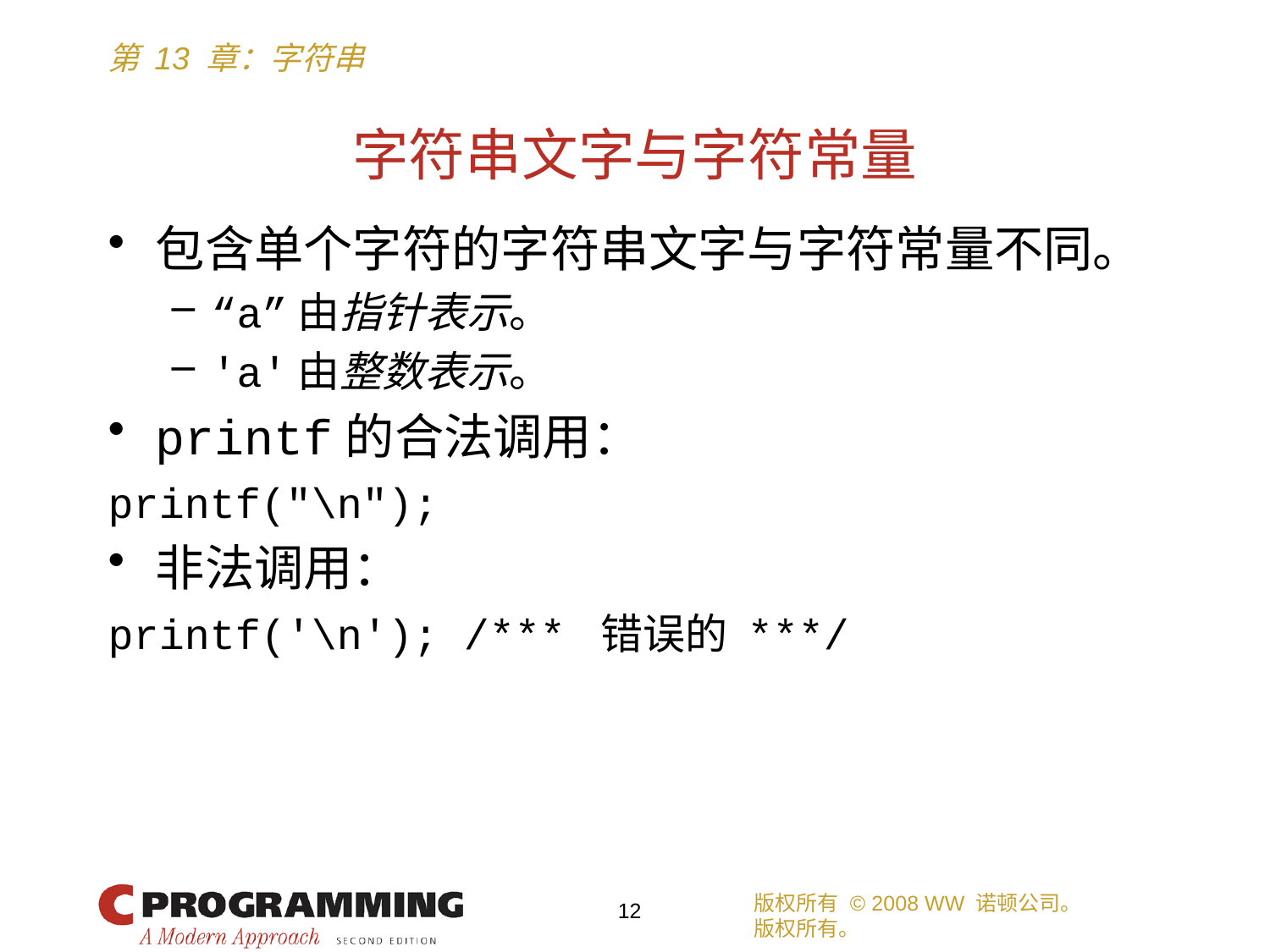

# 字符串文字与字符常量
包含单个字符的字符串文字与字符常量不同。
“a”由指针表示。
'a'由整数表示。
printf的合法调用：
printf("\n");
非法调用：
printf('\n'); /*** 错误的 ***/
版权所有 © 2008 WW 诺顿公司。
版权所有。
12